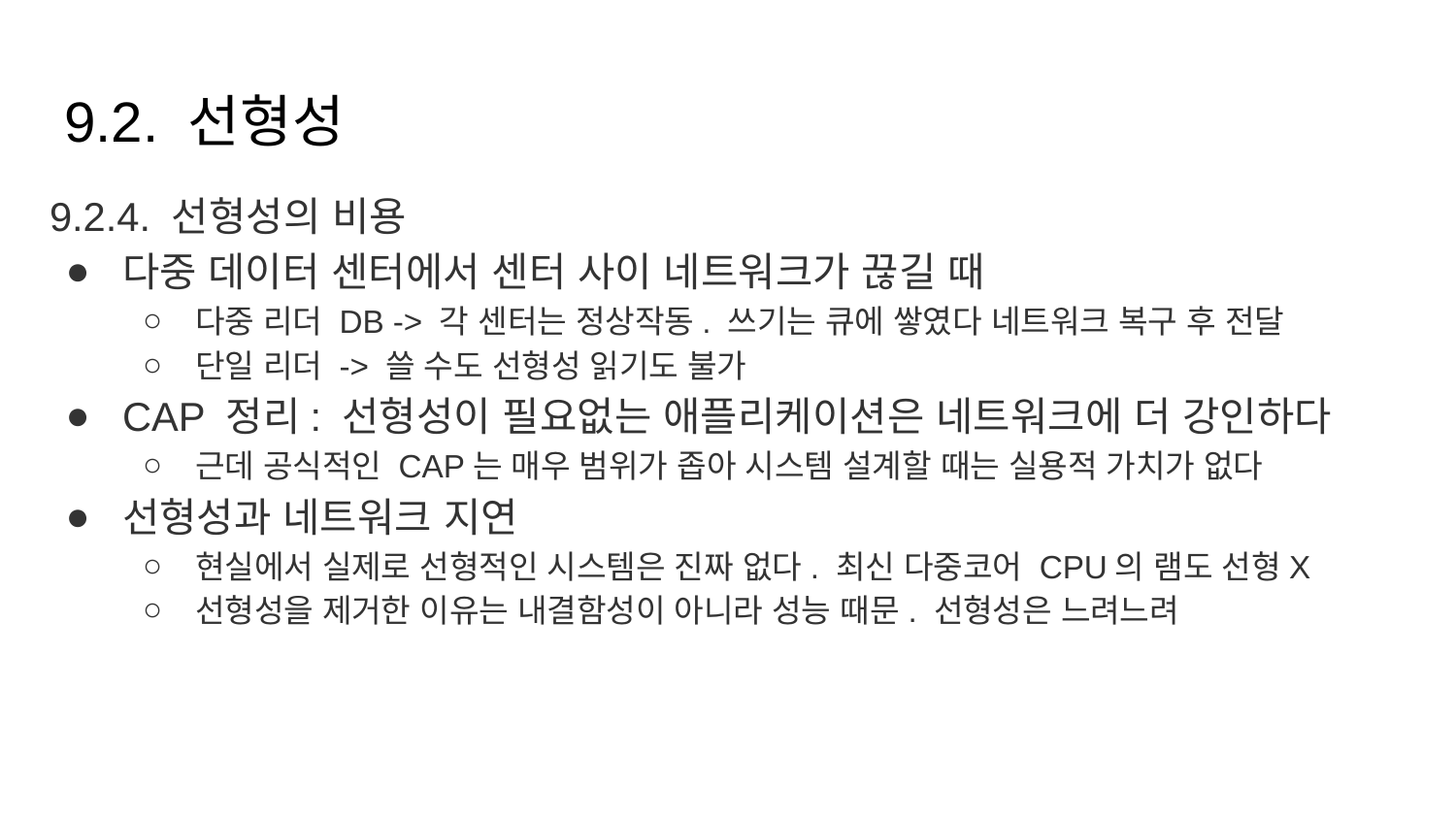

# 9.2. 선형성
9.2.4. 선형성의 비용
다중 데이터 센터에서 센터 사이 네트워크가 끊길 때
다중 리더 DB -> 각 센터는 정상작동. 쓰기는 큐에 쌓였다 네트워크 복구 후 전달
단일 리더 -> 쓸 수도 선형성 읽기도 불가
CAP 정리: 선형성이 필요없는 애플리케이션은 네트워크에 더 강인하다
근데 공식적인 CAP는 매우 범위가 좁아 시스템 설계할 때는 실용적 가치가 없다
선형성과 네트워크 지연
현실에서 실제로 선형적인 시스템은 진짜 없다. 최신 다중코어 CPU의 램도 선형X
선형성을 제거한 이유는 내결함성이 아니라 성능 때문. 선형성은 느려느려